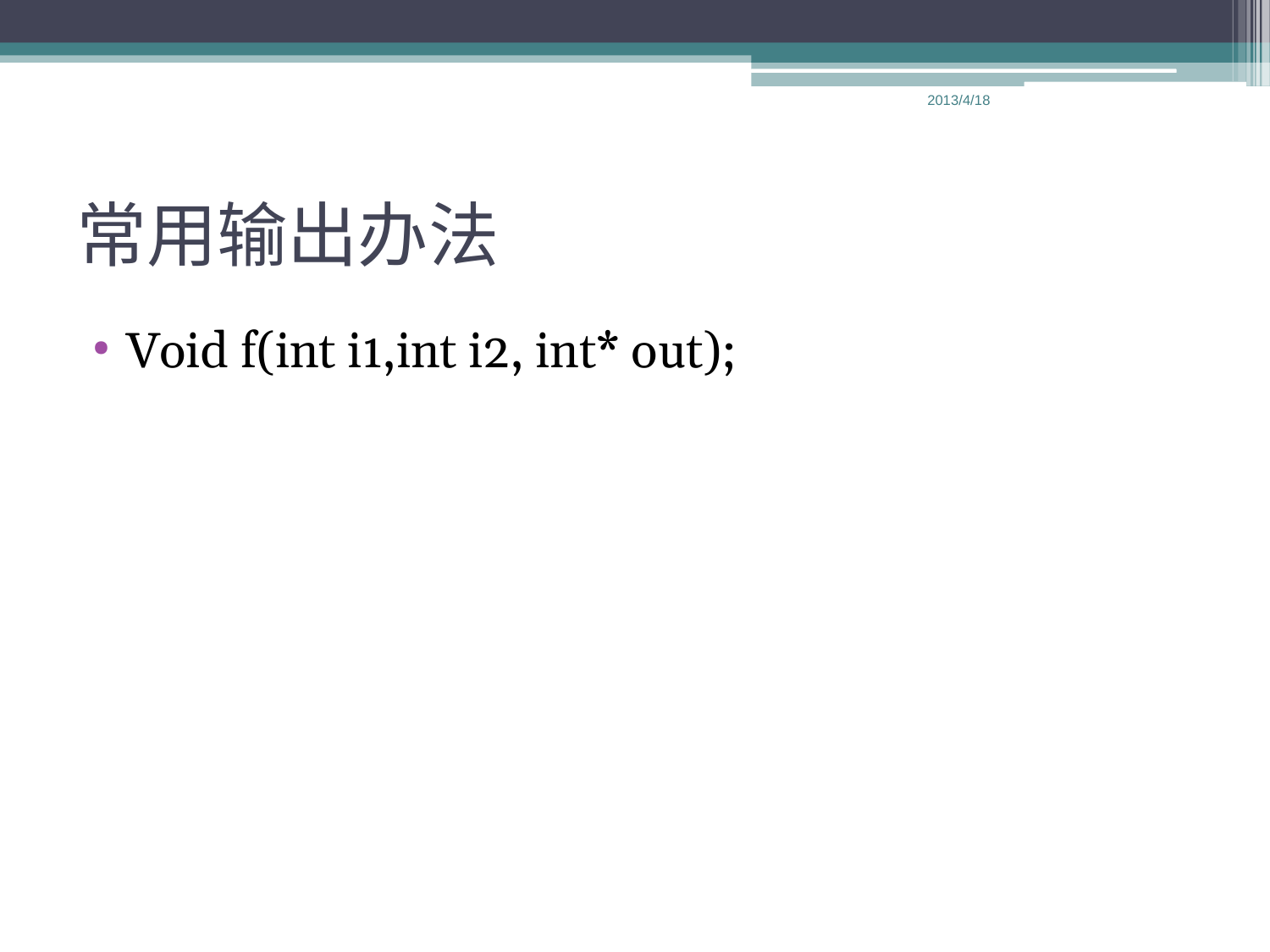

2013/4/18
# 常用输出办法
Void f(int i1,int i2, int* out);